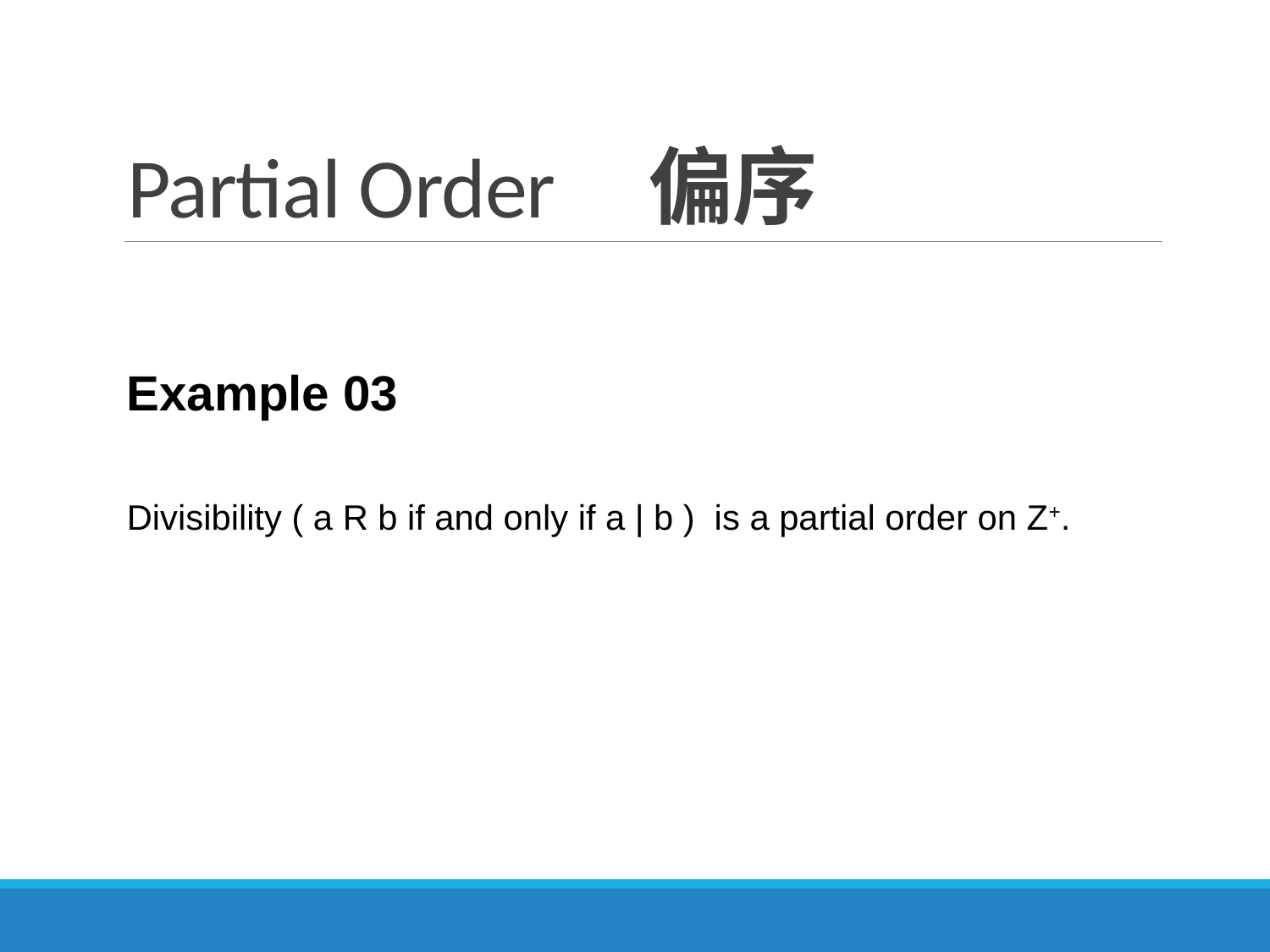

# Partial Order    偏序
Example 03
Divisibility ( a R b if and only if a | b )  is a partial order on Z+.